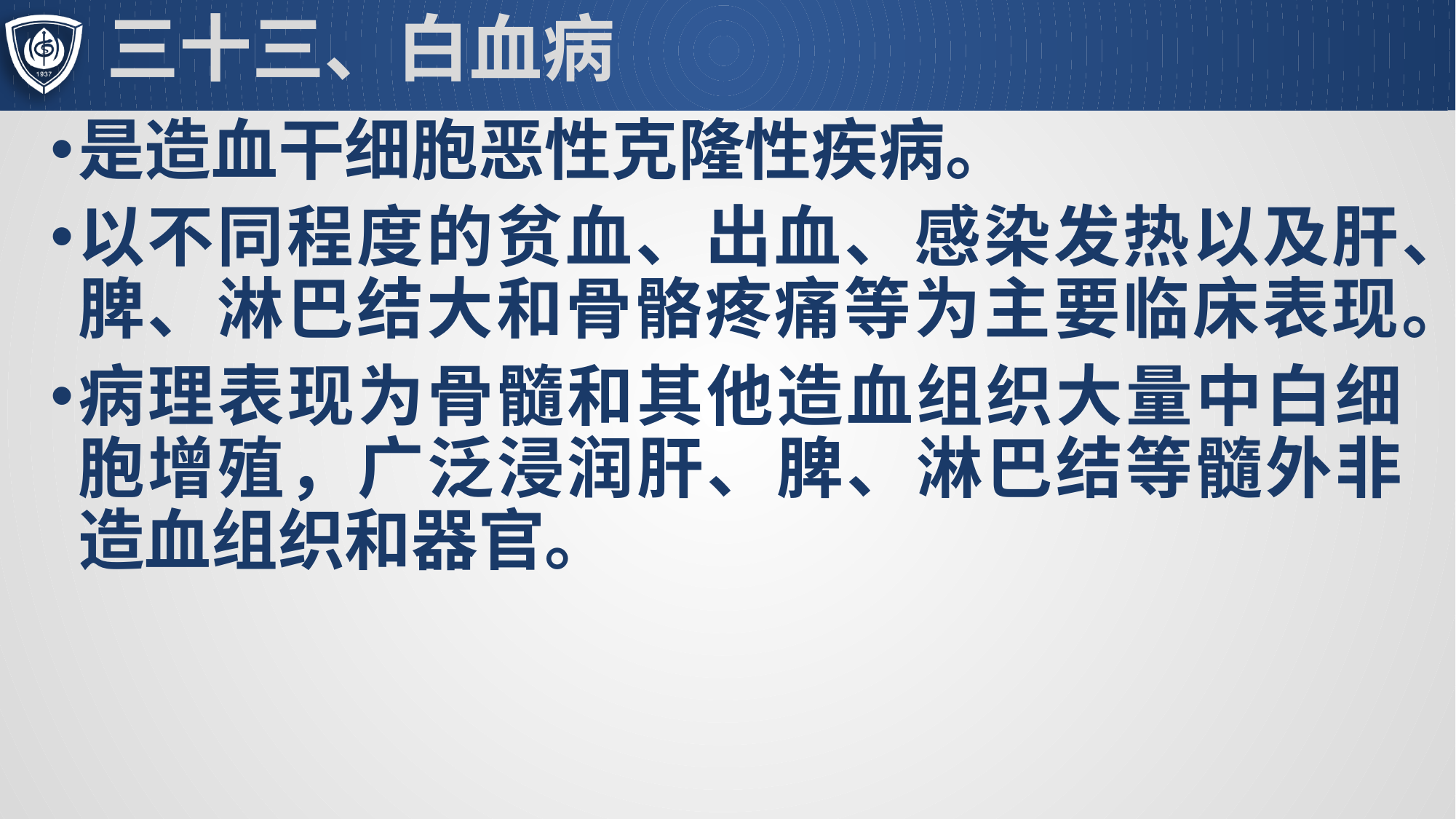

# 三十三、白血病
是造血干细胞恶性克隆性疾病。
以不同程度的贫血、出血、感染发热以及肝、脾、淋巴结大和骨骼疼痛等为主要临床表现。
病理表现为骨髓和其他造血组织大量中白细胞增殖，广泛浸润肝、脾、淋巴结等髓外非造血组织和器官。